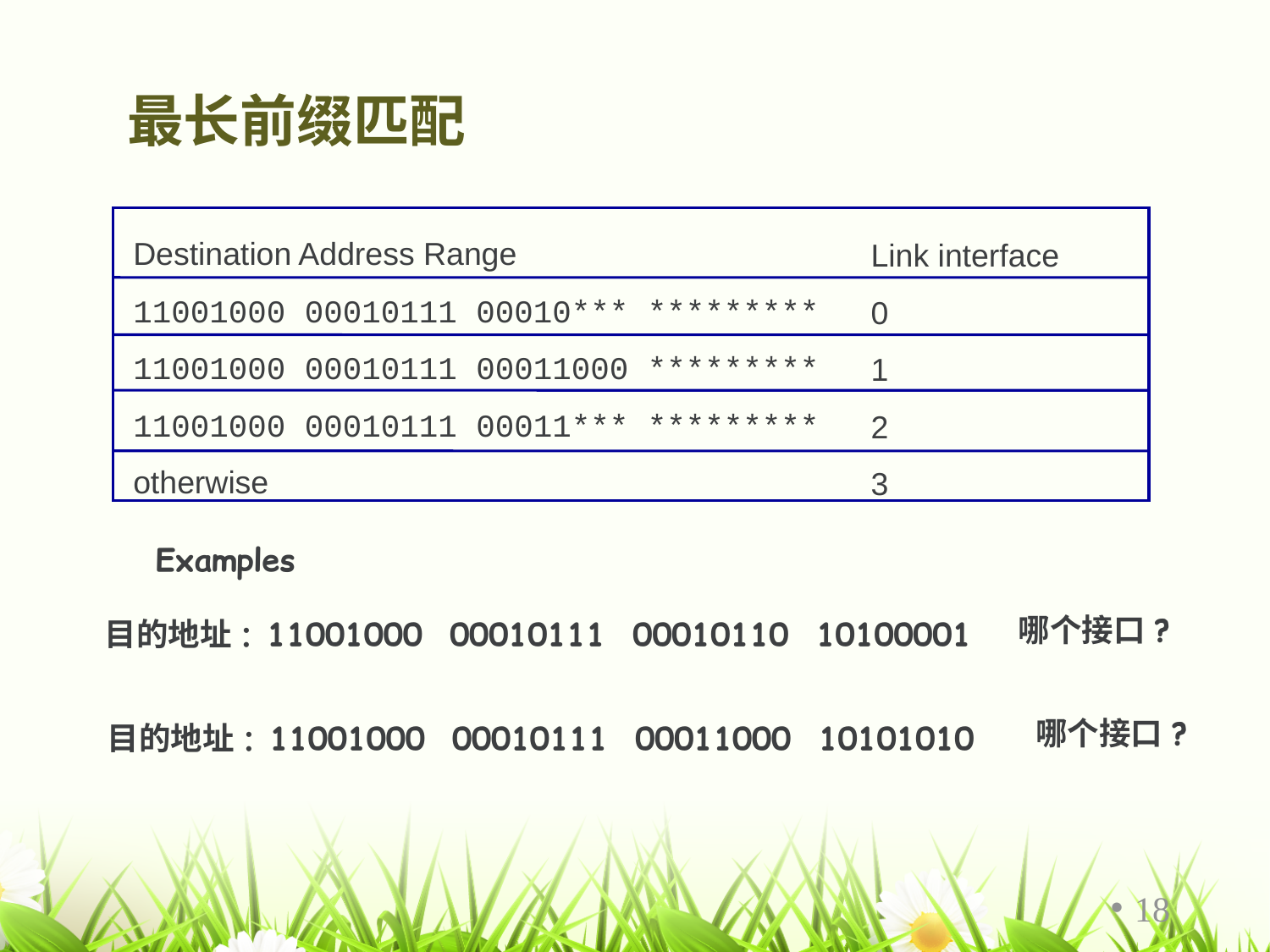

# 最长前缀匹配

Destination Address Range
11001000 00010111 00010*** *********
11001000 00010111 00011000 *********
11001000 00010111 00011*** *********
otherwise
Link interface
0
1
2
3

Examples
哪个接口?
目的地址: 11001000  00010111  00010110  10100001
哪个接口?
目的地址: 11001000  00010111  00011000  10101010
18